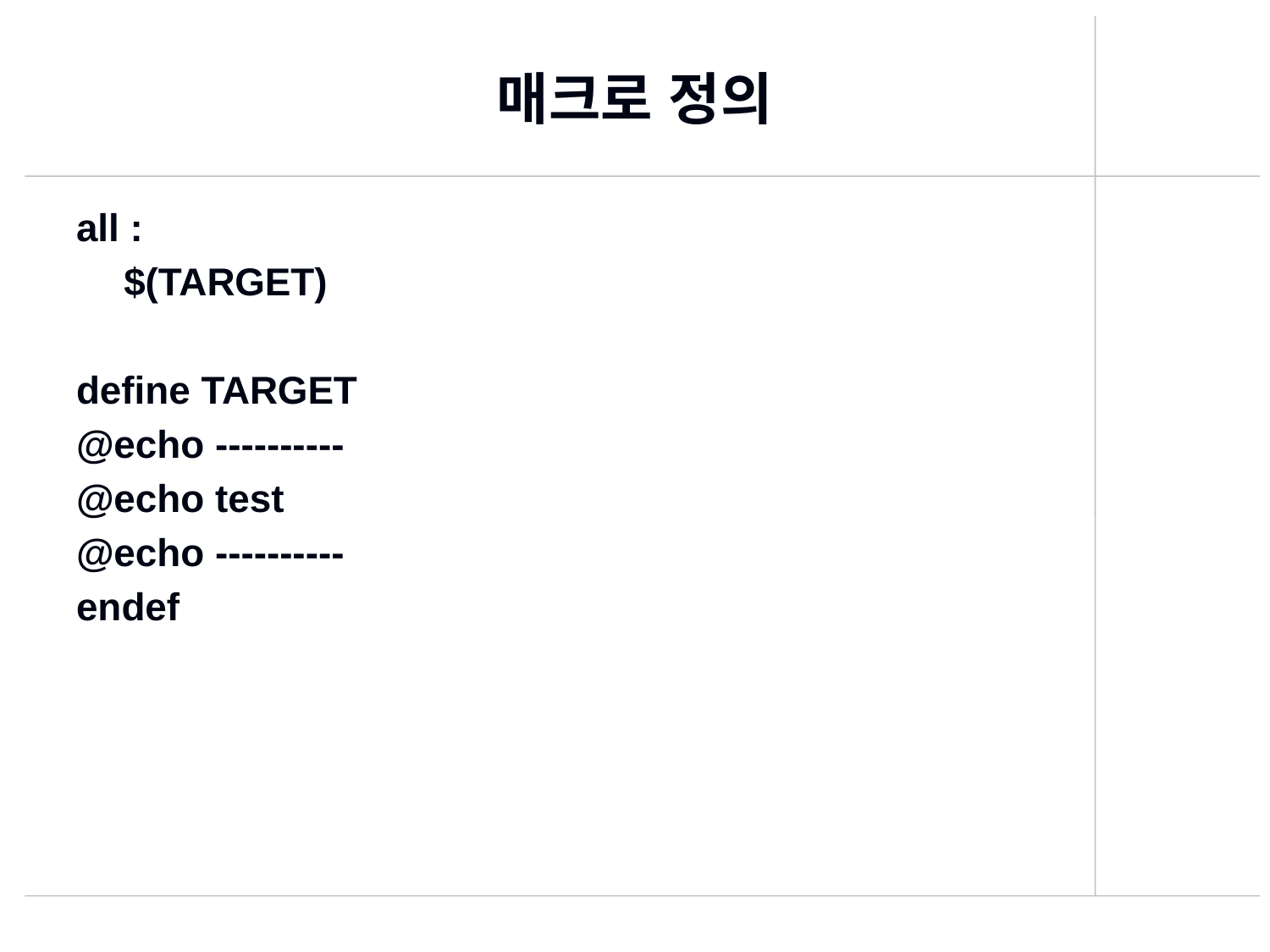

# 매크로 정의
all :
	$(TARGET)

define TARGET
@echo ----------
@echo test
@echo ----------
endef

455